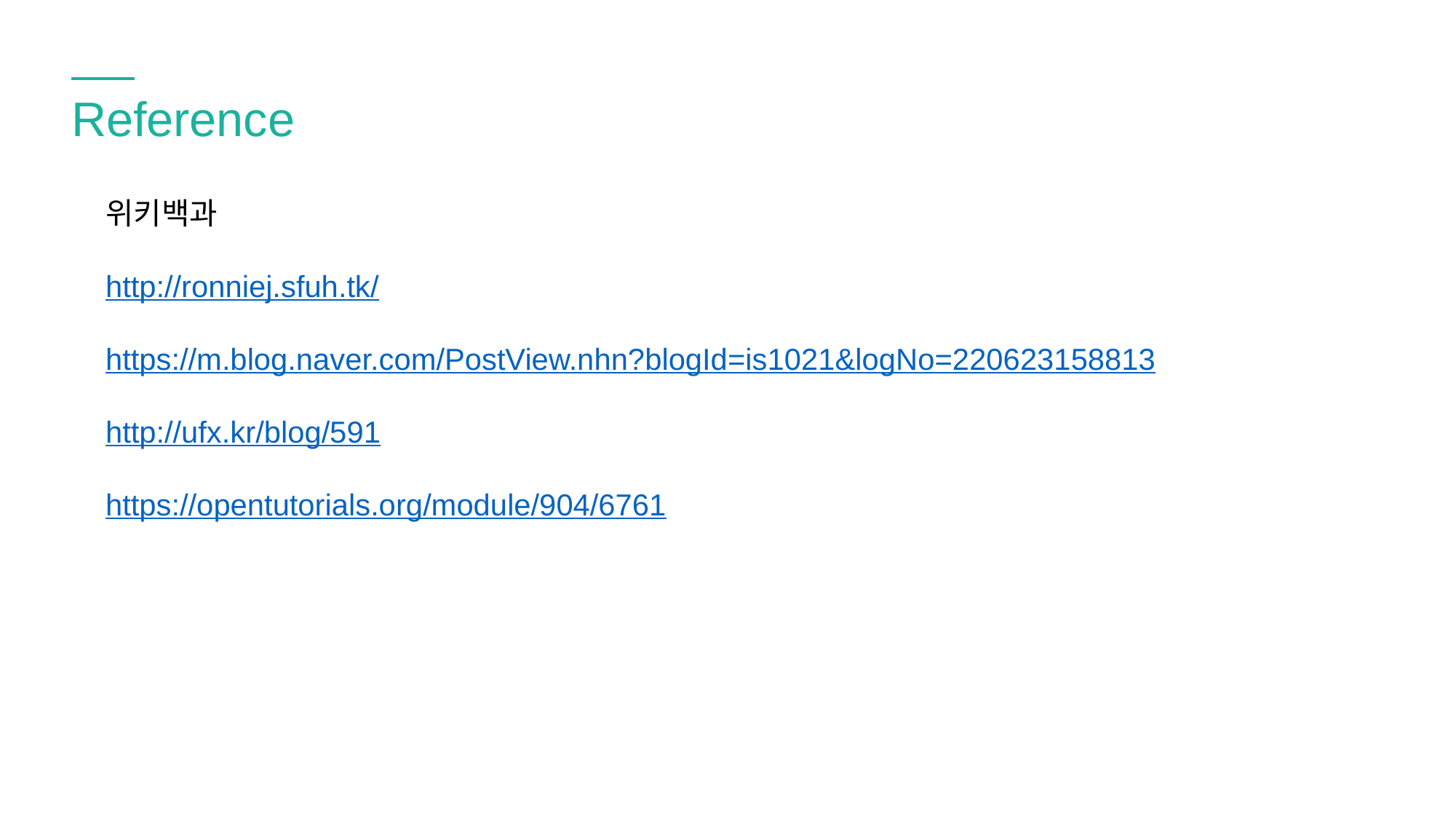

Reference

위키백과

http://ronniej.sfuh.tk/

https://m.blog.naver.com/PostView.nhn?blogId=is1021&logNo=220623158813

http://ufx.kr/blog/591

https://opentutorials.org/module/904/6761

BUSINESS
BUSINESS
BUSINESS